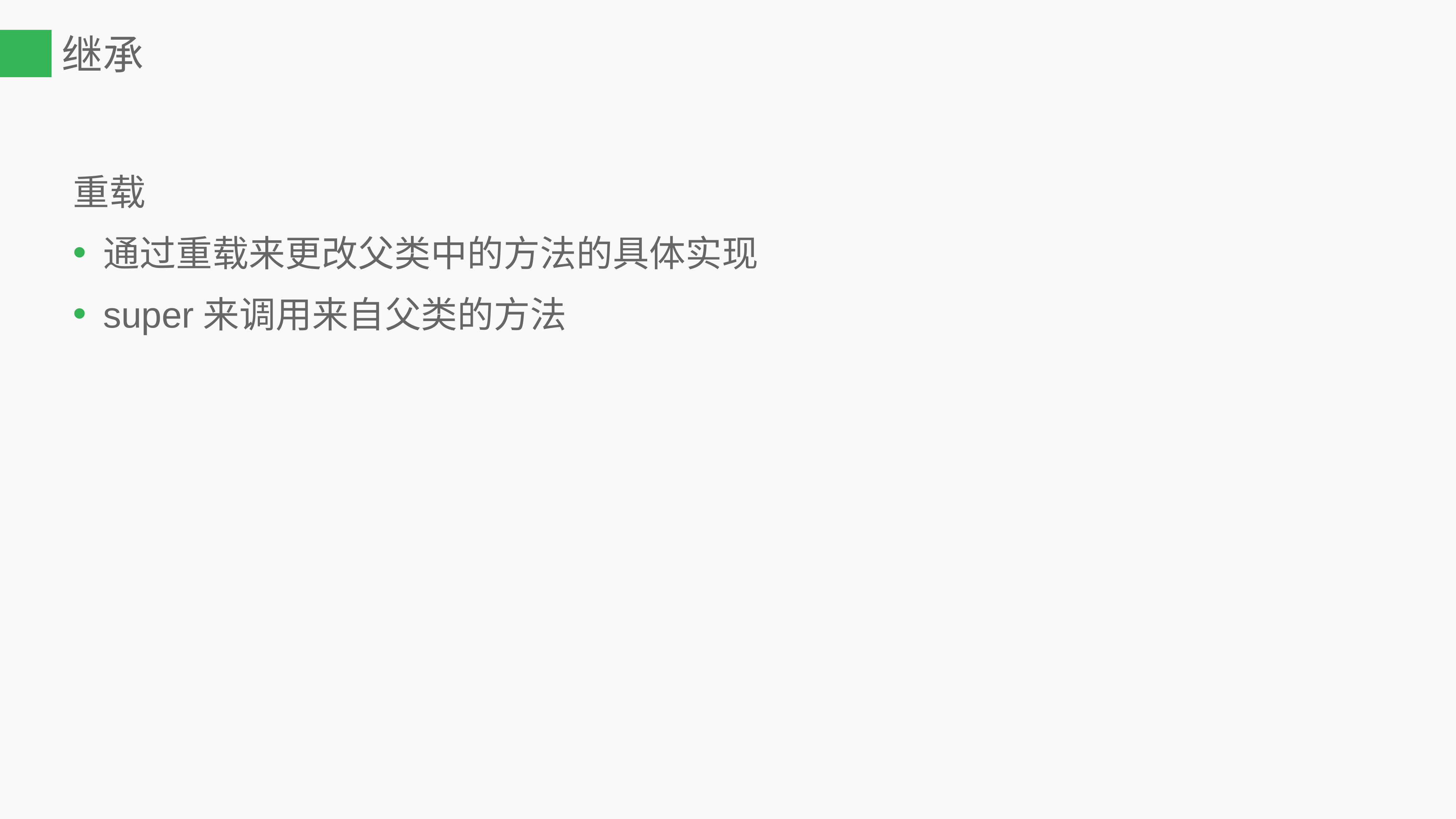

# 继承
重载
通过重载来更改父类中的方法的具体实现
super来调用来自父类的方法